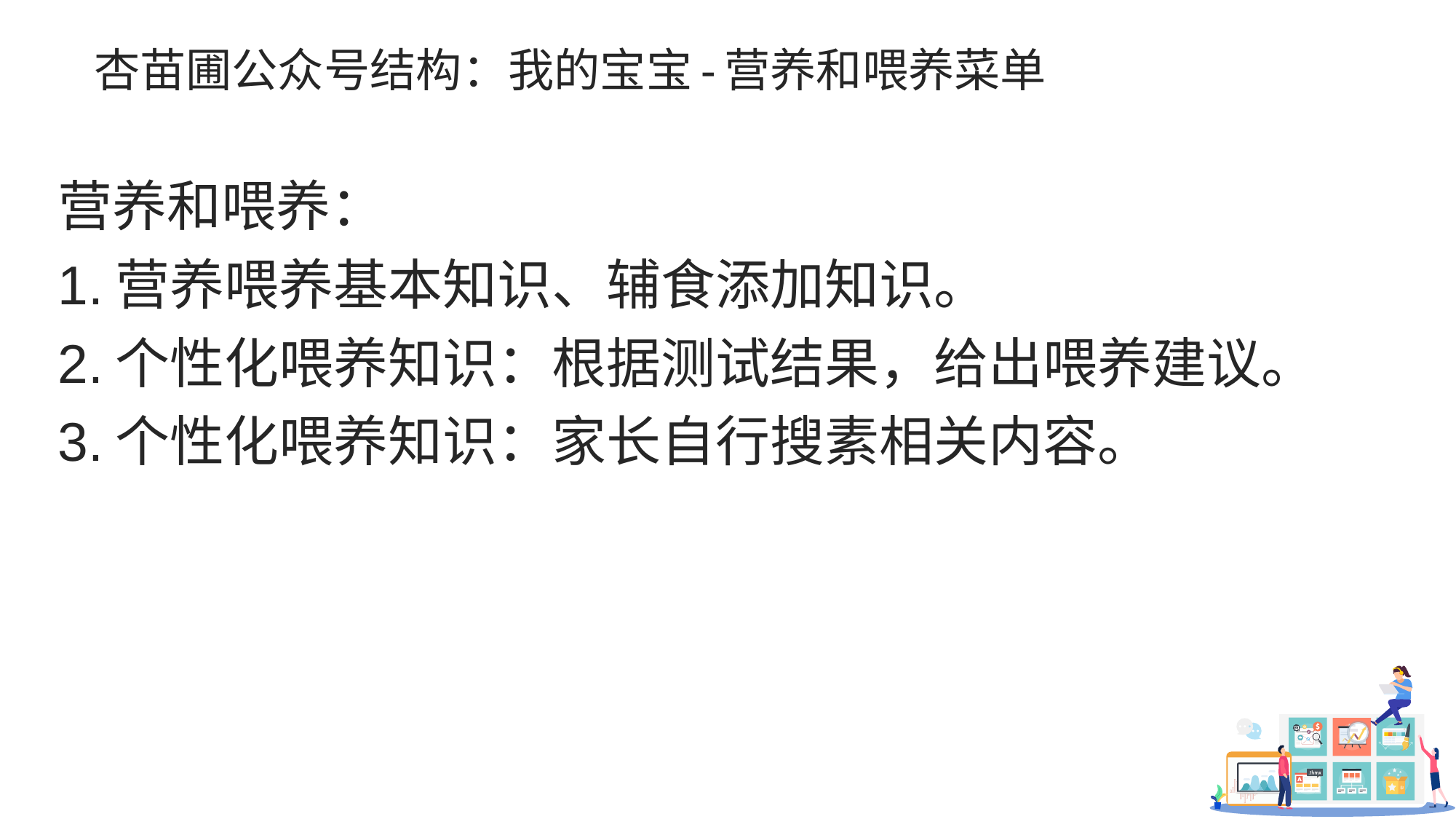

# 杏苗圃公众号结构：我的宝宝-营养和喂养菜单
营养和喂养：
1.营养喂养基本知识、辅食添加知识。
2.个性化喂养知识：根据测试结果，给出喂养建议。
3.个性化喂养知识：家长自行搜素相关内容。